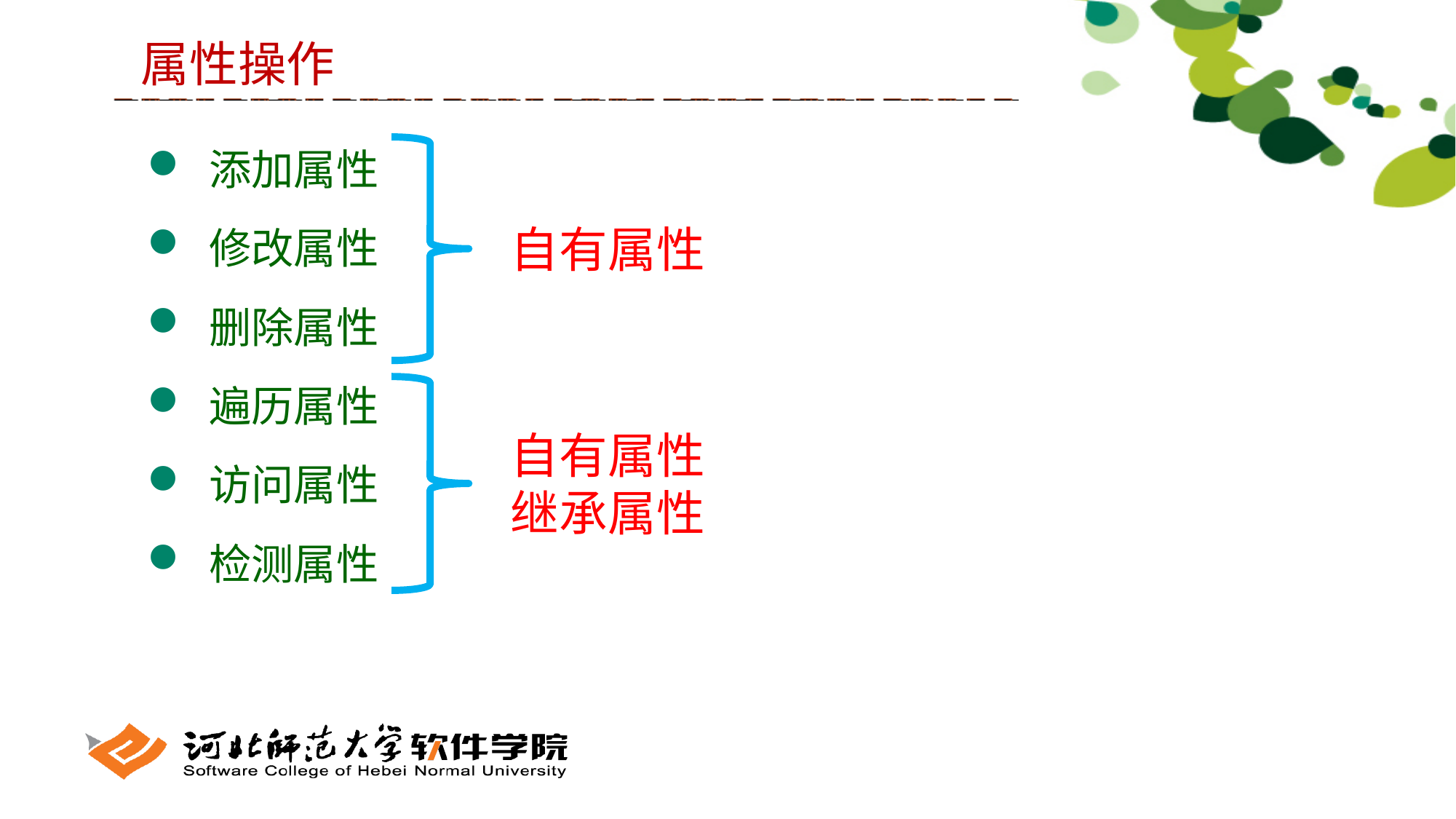

属性操作
 添加属性
 修改属性
 删除属性
 遍历属性
 访问属性
 检测属性

自有属性

自有属性
继承属性